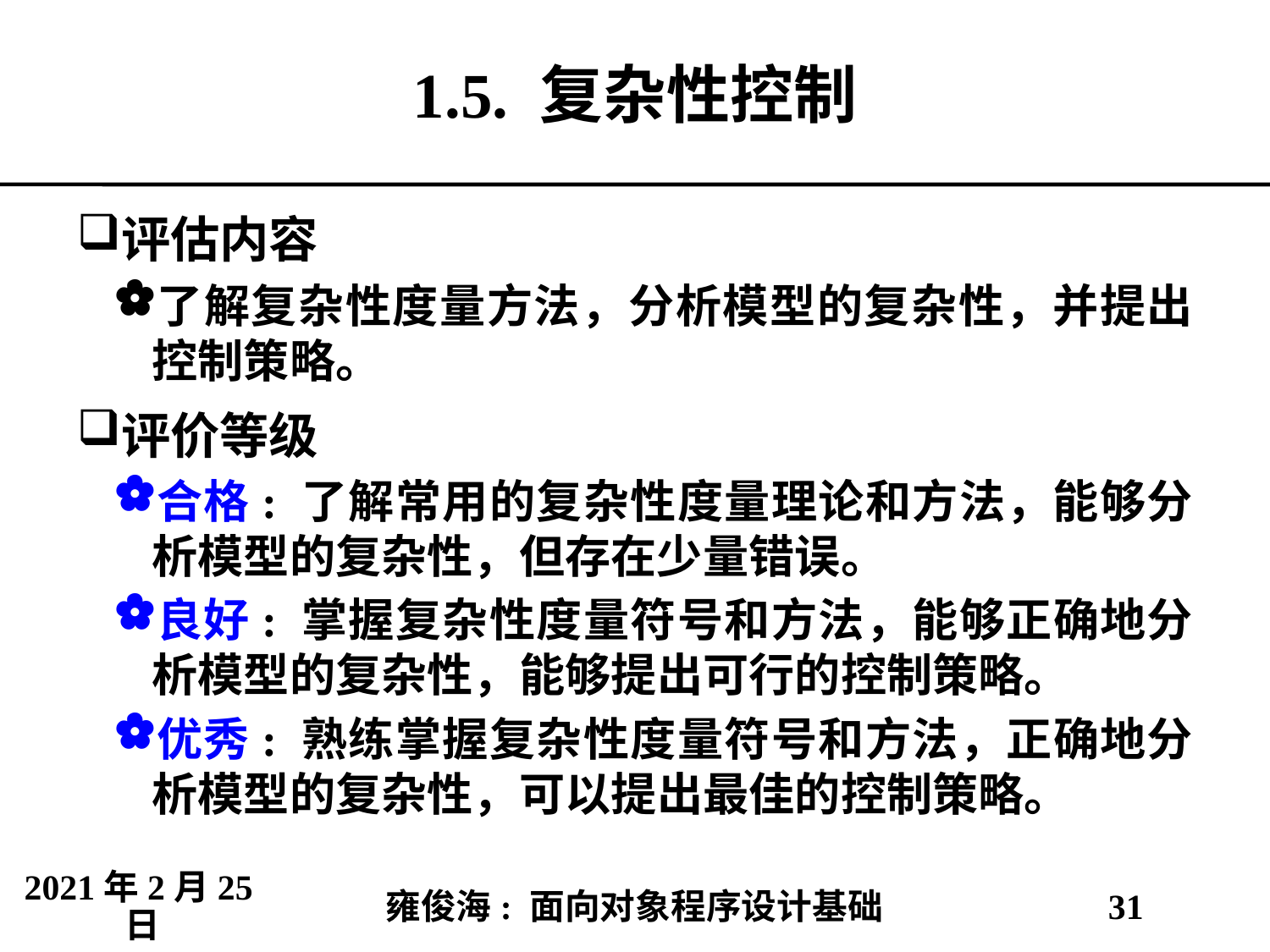

# 1.5. 复杂性控制

评估内容
了解复杂性度量方法，分析模型的复杂性，并提出控制策略。
评价等级
合格: 了解常用的复杂性度量理论和方法，能够分析模型的复杂性，但存在少量错误。
良好: 掌握复杂性度量符号和方法，能够正确地分析模型的复杂性，能够提出可行的控制策略。
优秀: 熟练掌握复杂性度量符号和方法，正确地分析模型的复杂性，可以提出最佳的控制策略。
2021年2月25日
雍俊海: 面向对象程序设计基础
31